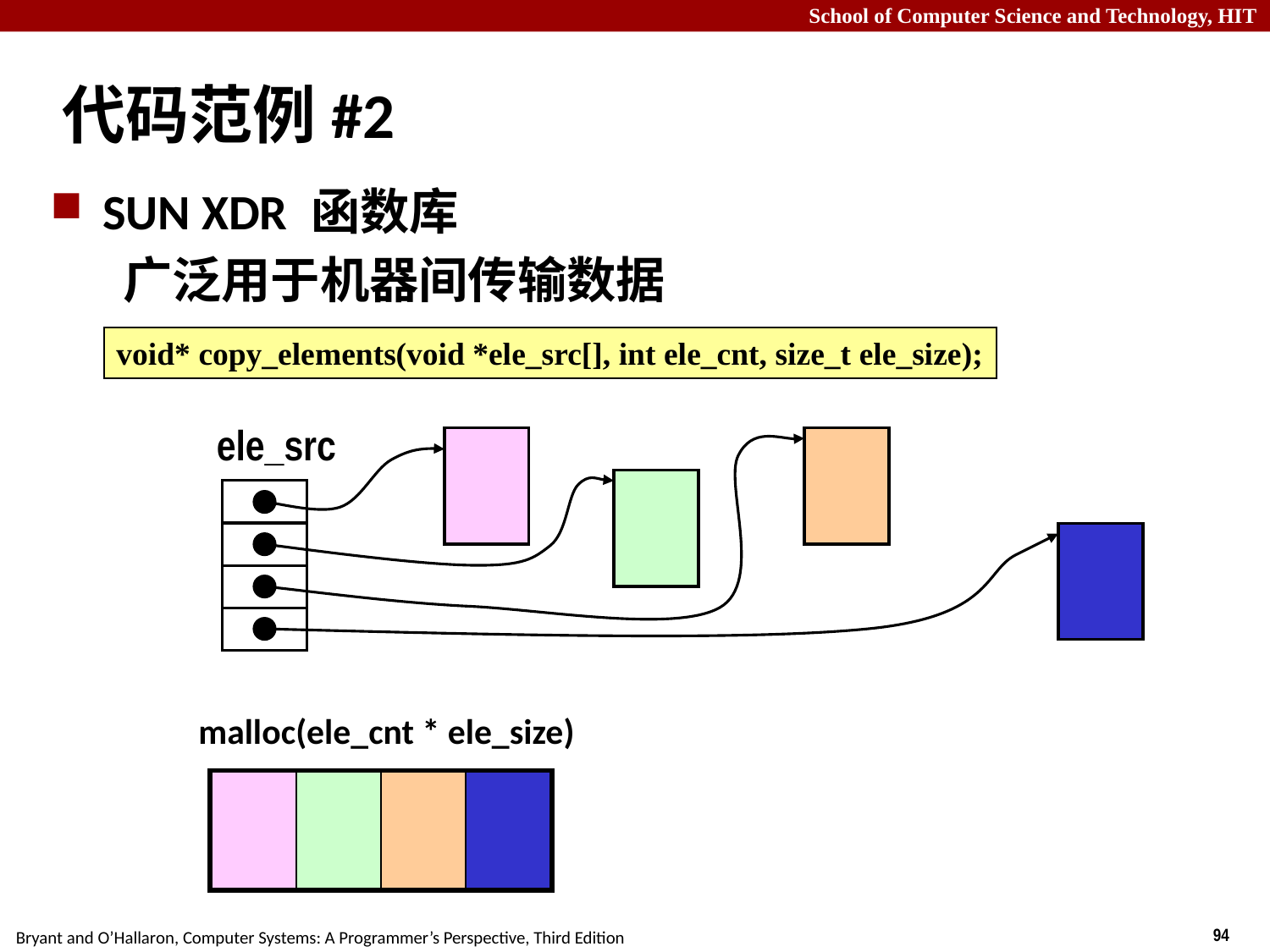

# 代码范例#2
SUN XDR 函数库
     广泛用于机器间传输数据
void* copy_elements(void *ele_src[], int ele_cnt, size_t ele_size);
ele_src

malloc(ele_cnt * ele_size)